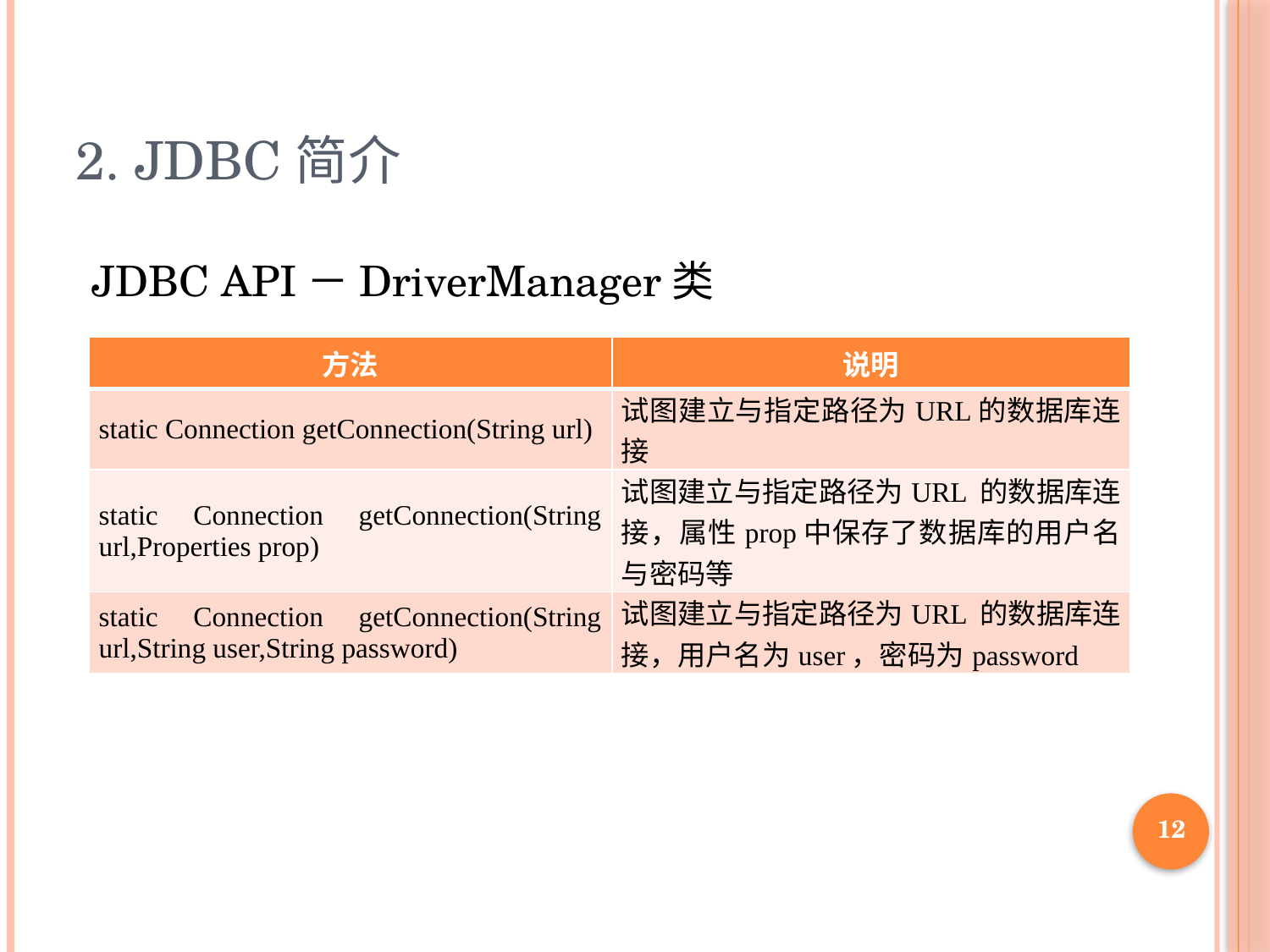

# 2. JDBC简介
JDBC API－DriverManager类
| 方法 | 说明 |
| --- | --- |
| static Connection getConnection(String url) | 试图建立与指定路径为URL的数据库连接 |
| static Connection getConnection(String url,Properties prop) | 试图建立与指定路径为URL 的数据库连接，属性prop中保存了数据库的用户名与密码等 |
| static Connection getConnection(String url,String user,String password) | 试图建立与指定路径为URL 的数据库连接，用户名为user，密码为password |
12